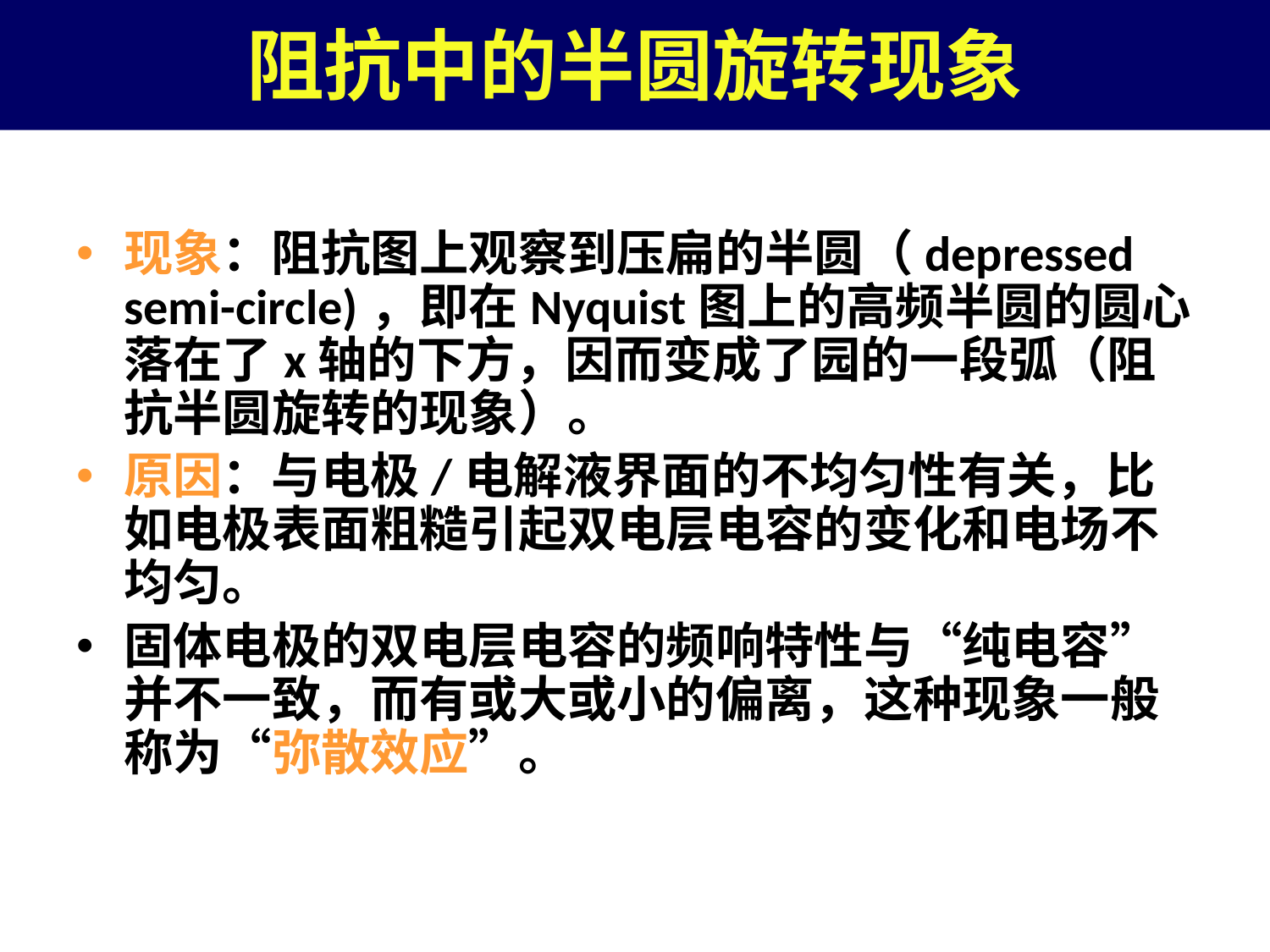

# 阻抗中的半圆旋转现象
现象：阻抗图上观察到压扁的半圆（depressed semi-circle)，即在Nyquist图上的高频半圆的圆心落在了x轴的下方，因而变成了园的一段弧（阻抗半圆旋转的现象）。
原因：与电极/电解液界面的不均匀性有关，比如电极表面粗糙引起双电层电容的变化和电场不均匀。
固体电极的双电层电容的频响特性与“纯电容”并不一致，而有或大或小的偏离，这种现象一般称为“弥散效应”。